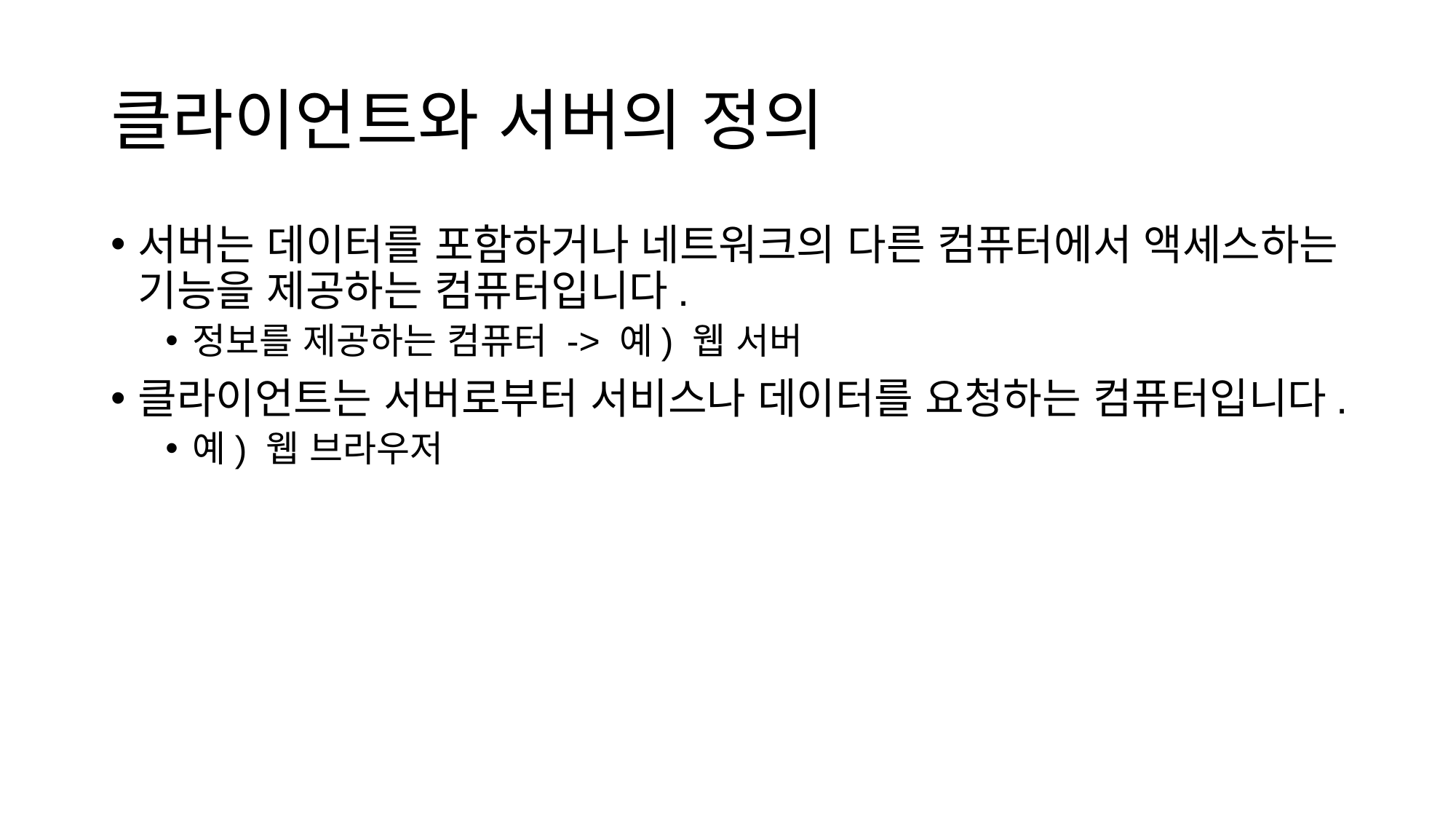

# 클라이언트와 서버의 정의
서버는 데이터를 포함하거나 네트워크의 다른 컴퓨터에서 액세스하는 기능을 제공하는 컴퓨터입니다.
정보를 제공하는 컴퓨터 -> 예) 웹 서버
클라이언트는 서버로부터 서비스나 데이터를 요청하는 컴퓨터입니다.
예) 웹 브라우저